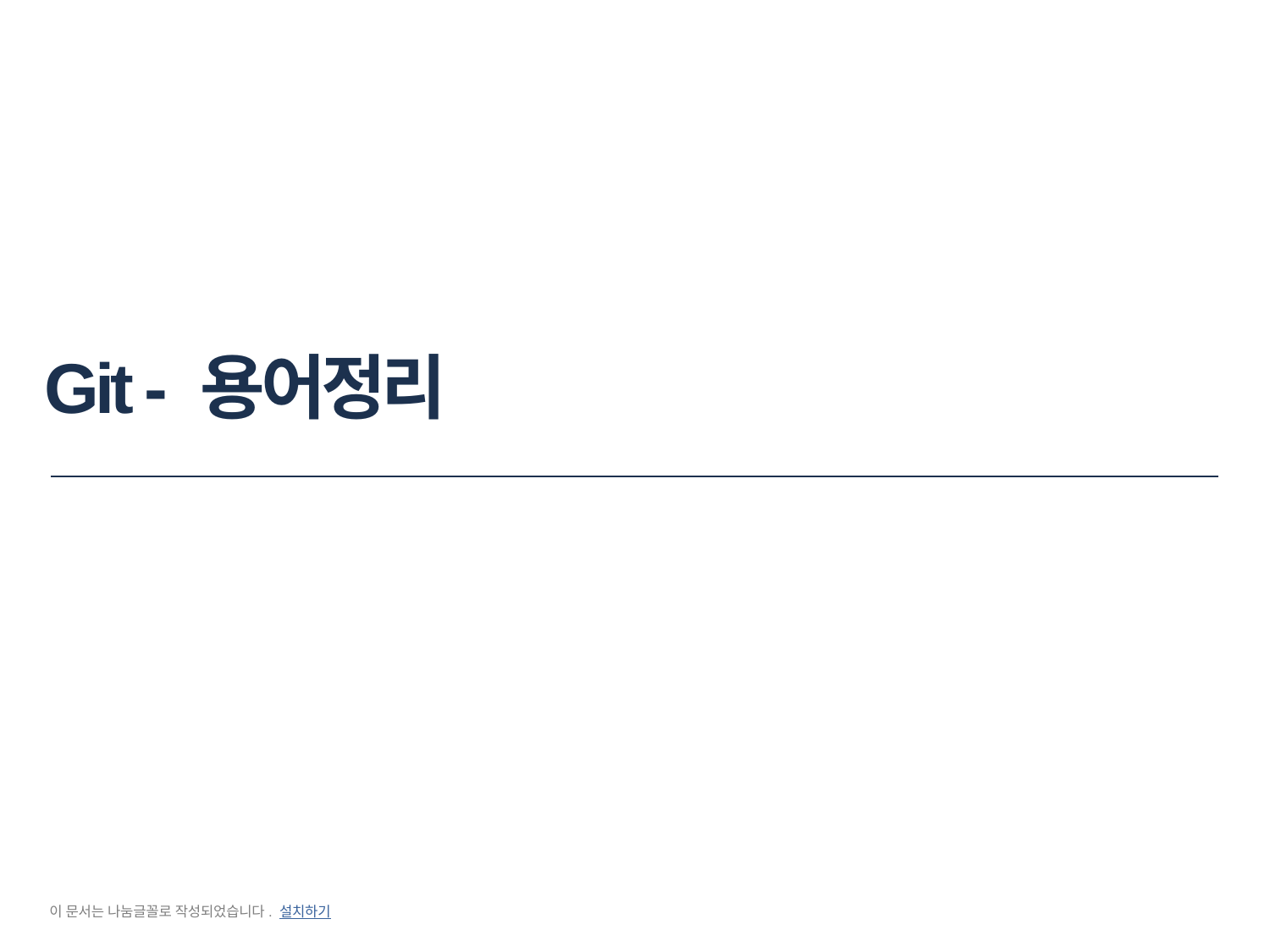

# Git - 용어정리
이 문서는 나눔글꼴로 작성되었습니다. 설치하기